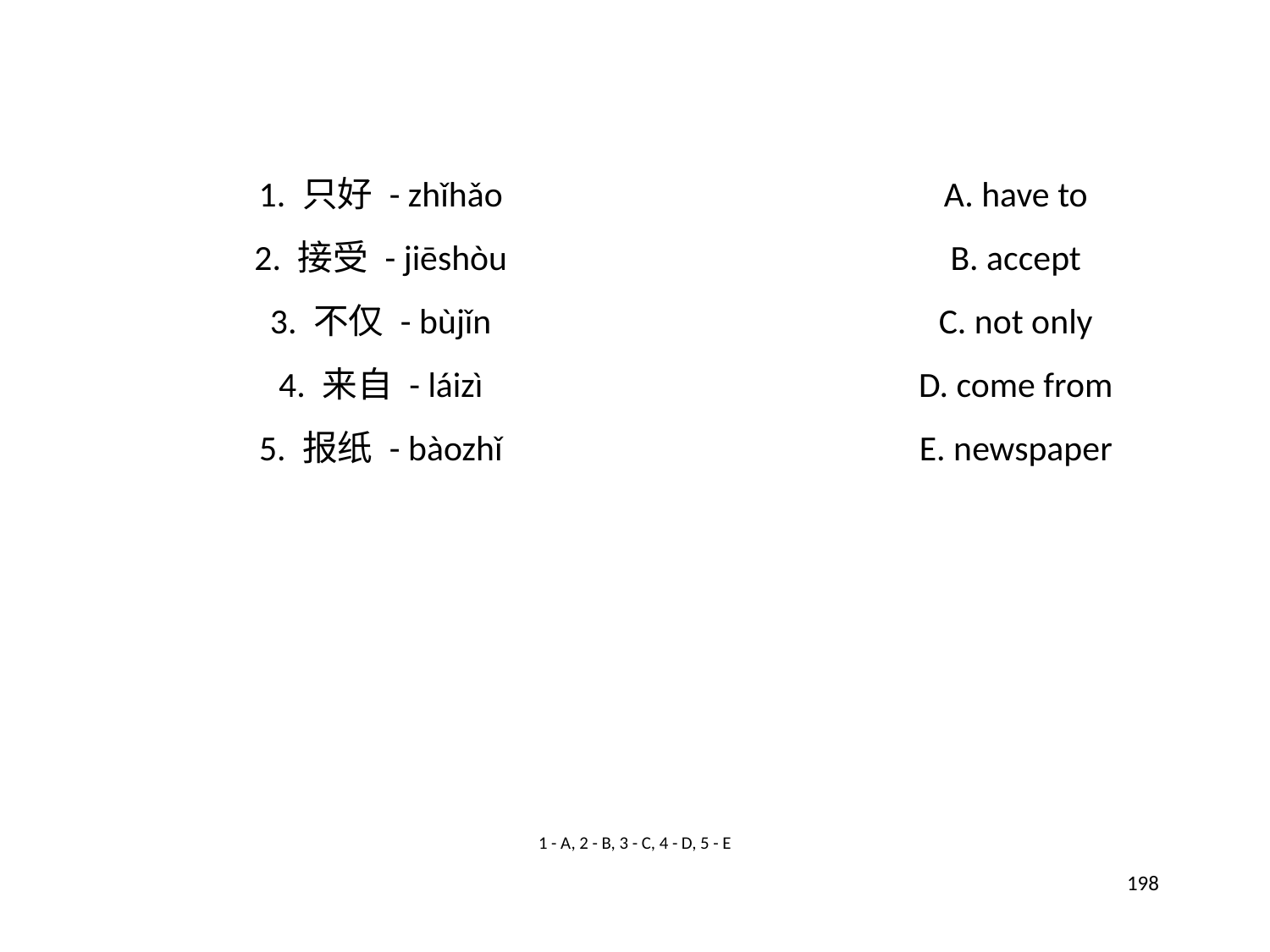

1. 只好 - zhǐhǎo

A. have to

2. 接受 - jiēshòu

B. accept

3. 不仅 - bùjǐn

C. not only

4. 来自 - láizì

D. come from

5. 报纸 - bàozhǐ

E. newspaper
1 - A, 2 - B, 3 - C, 4 - D, 5 - E

198